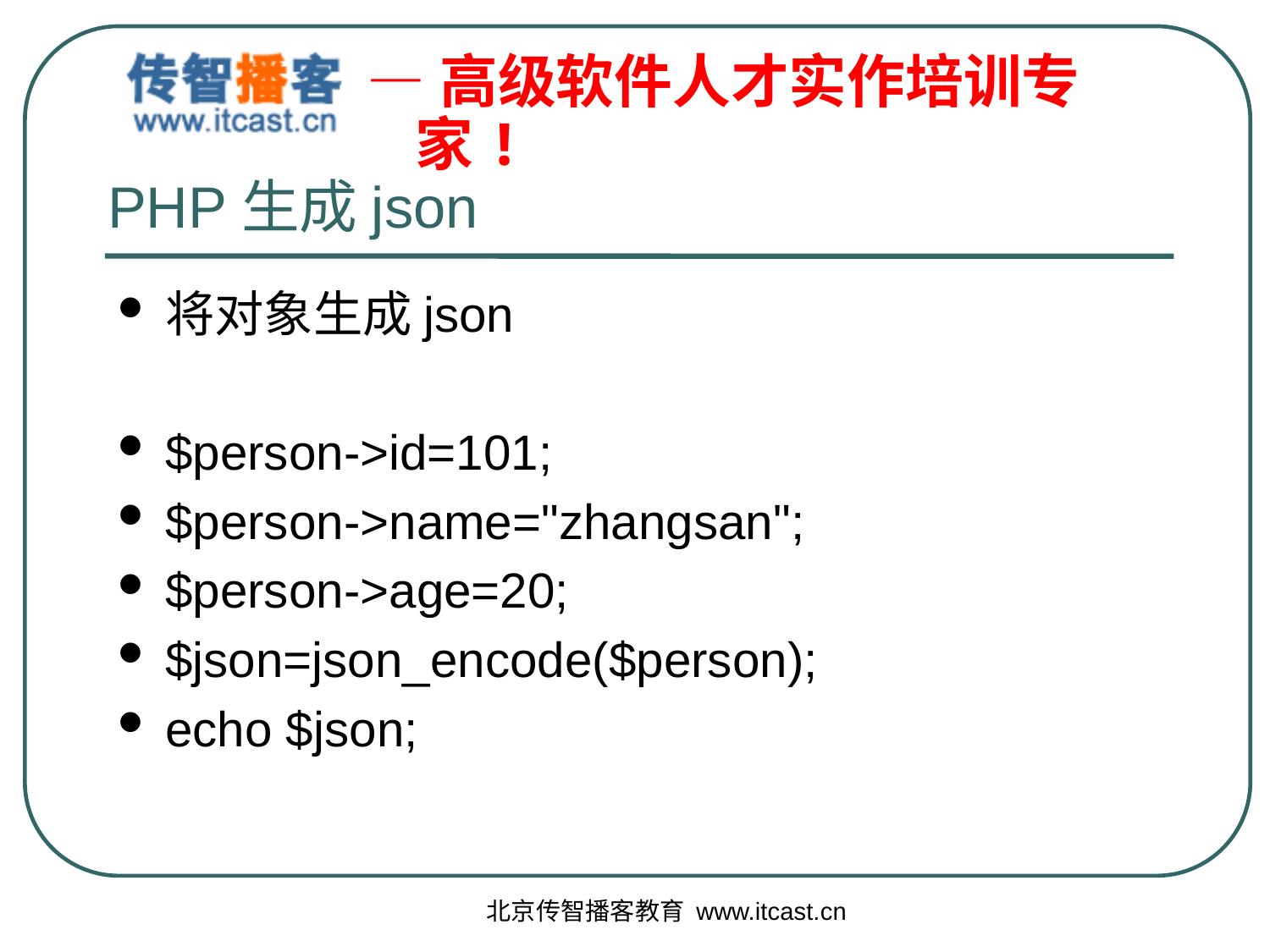

# PHP生成json
将对象生成json

$person->id=101;
$person->name="zhangsan";
$person->age=20;
$json=json_encode($person);
echo $json;
北京传智播客教育 www.itcast.cn